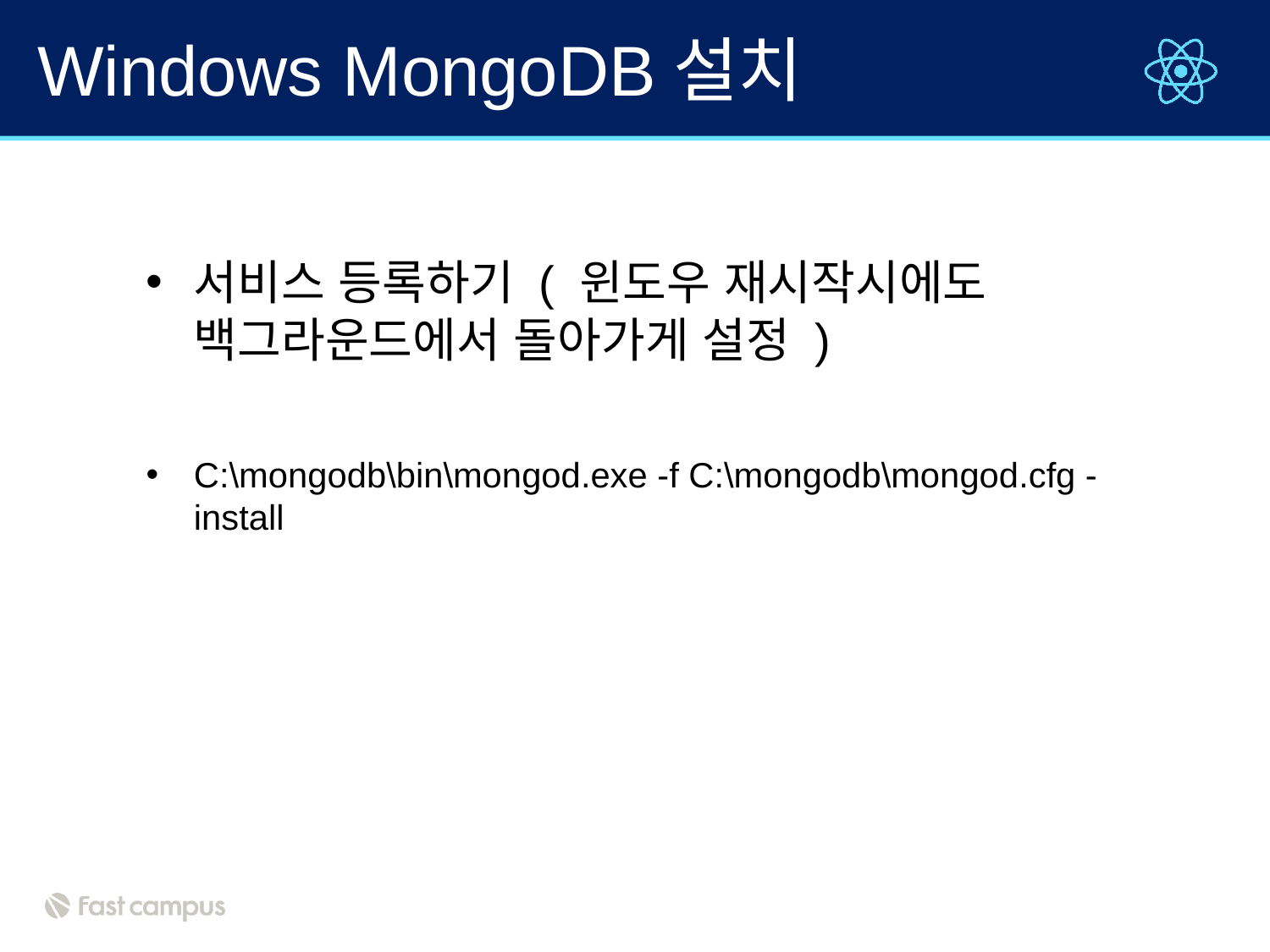

# Windows MongoDB설치
서비스 등록하기 ( 윈도우 재시작시에도 백그라운드에서 돌아가게 설정 )

C:\mongodb\bin\mongod.exe -f C:\mongodb\mongod.cfg -install